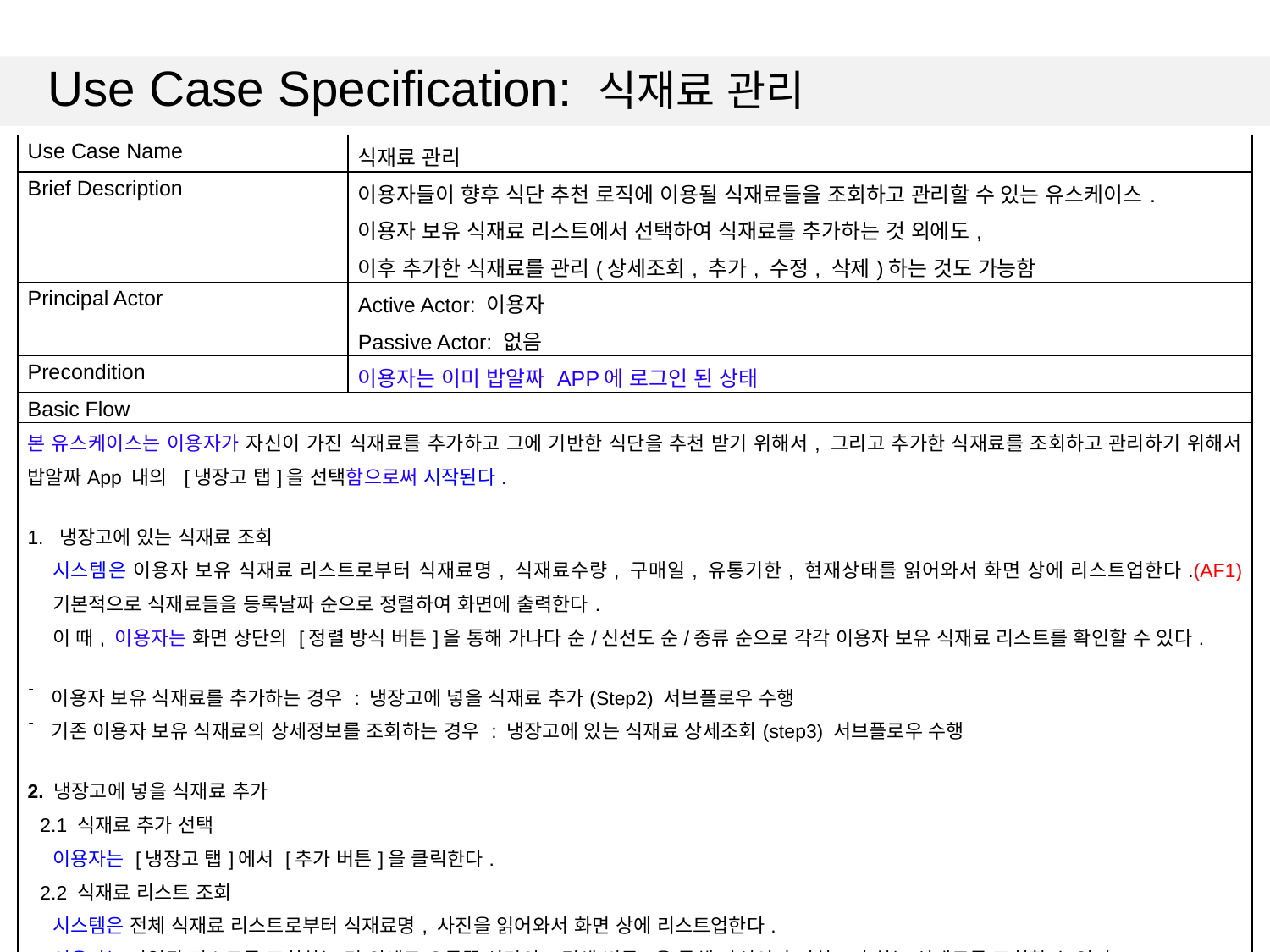

# Use Case Specification: 식재료 관리
| Use Case Name | 식재료 관리 |
| --- | --- |
| Brief Description | 이용자들이 향후 식단 추천 로직에 이용될 식재료들을 조회하고 관리할 수 있는 유스케이스. 이용자 보유 식재료 리스트에서 선택하여 식재료를 추가하는 것 외에도, 이후 추가한 식재료를 관리(상세조회, 추가, 수정, 삭제)하는 것도 가능함 |
| Principal Actor | Active Actor: 이용자 Passive Actor: 없음 |
| Precondition | 이용자는 이미 밥알짜 APP에 로그인 된 상태 |
| Basic Flow |  |
| 본 유스케이스는 이용자가 자신이 가진 식재료를 추가하고 그에 기반한 식단을 추천 받기 위해서, 그리고 추가한 식재료를 조회하고 관리하기 위해서 밥알짜App 내의 [냉장고 탭]을 선택함으로써 시작된다. 냉장고에 있는 식재료 조회 시스템은 이용자 보유 식재료 리스트로부터 식재료명, 식재료수량, 구매일, 유통기한, 현재상태를 읽어와서 화면 상에 리스트업한다.(AF1) 기본적으로 식재료들을 등록날짜 순으로 정렬하여 화면에 출력한다. 이 때, 이용자는 화면 상단의 [정렬 방식 버튼]을 통해 가나다 순/신선도 순/종류 순으로 각각 이용자 보유 식재료 리스트를 확인할 수 있다. 이용자 보유 식재료를 추가하는 경우 : 냉장고에 넣을 식재료 추가(Step2) 서브플로우 수행 기존 이용자 보유 식재료의 상세정보를 조회하는 경우 : 냉장고에 있는 식재료 상세조회(step3) 서브플로우 수행 2. 냉장고에 넣을 식재료 추가 2.1 식재료 추가 선택 이용자는 [냉장고 탭]에서 [추가 버튼]을 클릭한다. 2.2 식재료 리스트 조회 시스템은 전체 식재료 리스트로부터 식재료명, 사진을 읽어와서 화면 상에 리스트업한다. 이용자는 나열된 리스트를 조회하는 것 외에도 오른쪽 상단의 [검색 버튼]을 통해 자신이 추가하고자 하는 식재료를 조회할 수 있다. (AF2) |  |